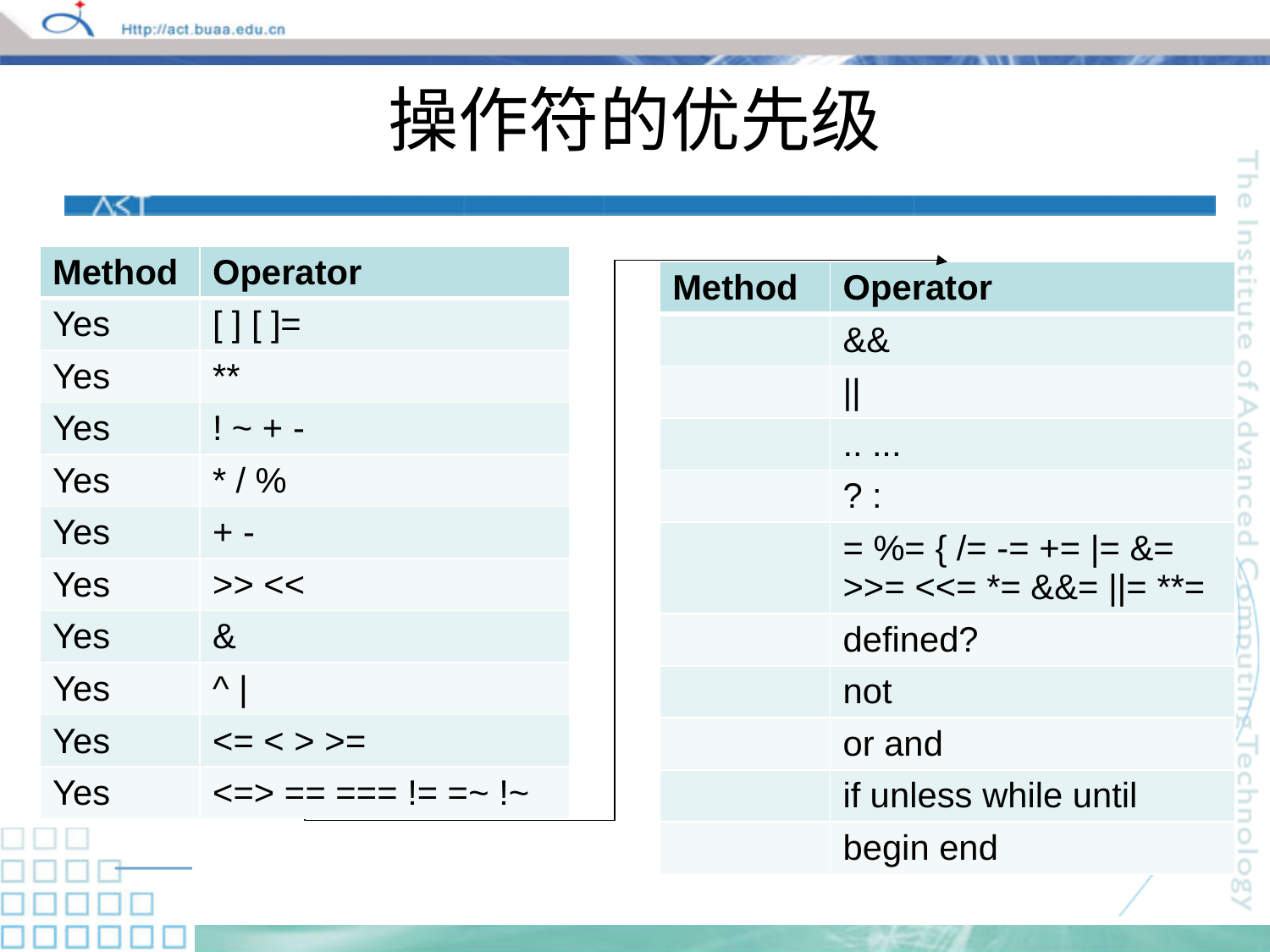

# 操作符的优先级
| Method | Operator |
| --- | --- |
| Yes | [ ] [ ]= |
| Yes | \*\* |
| Yes | ! ~ + - |
| Yes | \* / % |
| Yes | + - |
| Yes | >> << |
| Yes | & |
| Yes | ^ | |
| Yes | <= < > >= |
| Yes | <=> == === != =~ !~ |
| Method | Operator |
| --- | --- |
|  | && |
|  | || |
|  | .. ... |
|  | ? : |
|  | = %= { /= -= += |= &= >>= <<= \*= &&= ||= \*\*= |
|  | defined? |
|  | not |
|  | or and |
|  | if unless while until |
|  | begin end |